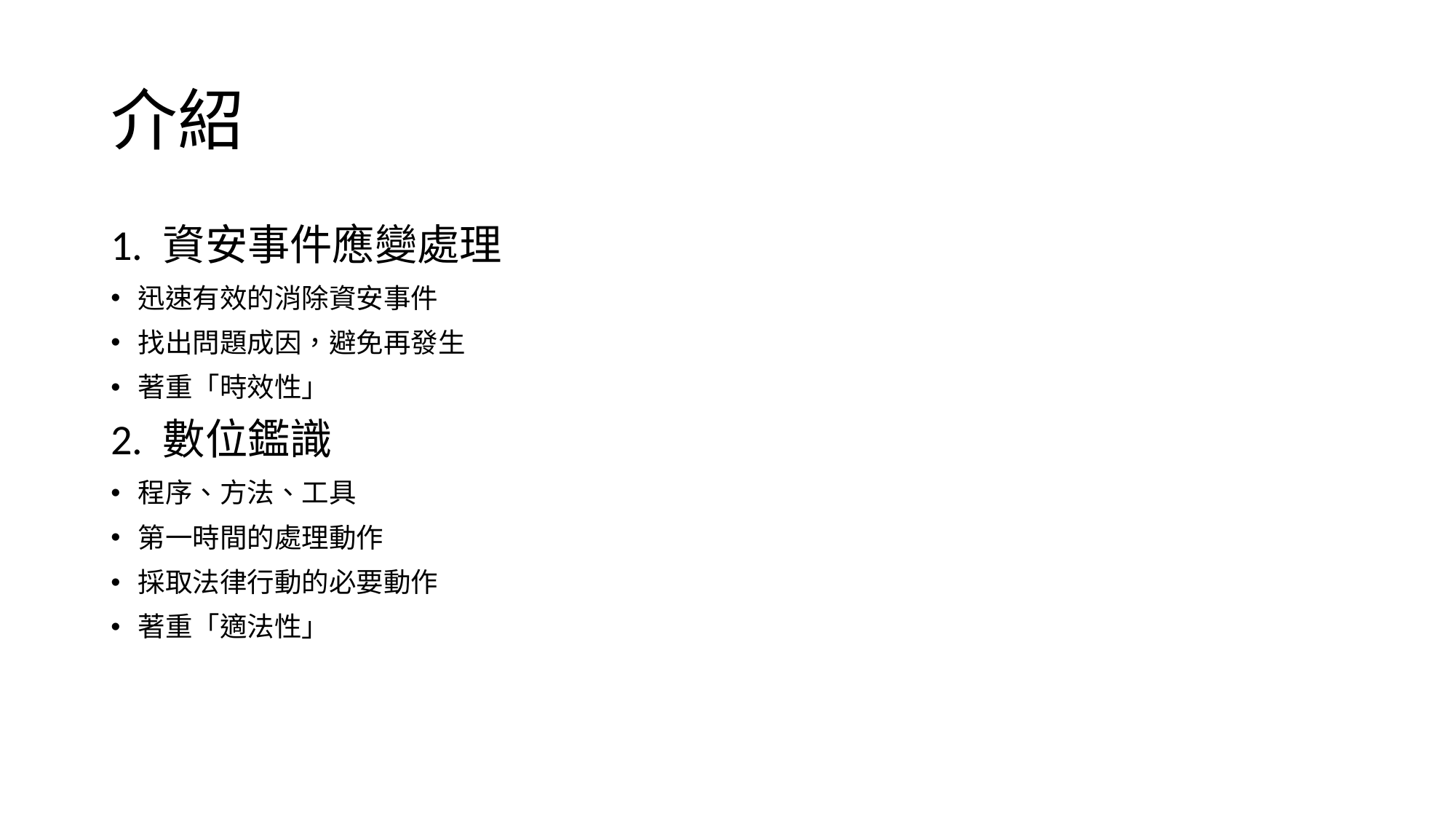

# 介紹
1. 資安事件應變處理
迅速有效的消除資安事件
找出問題成因，避免再發生
著重「時效性」
2. 數位鑑識
程序、方法、工具
第一時間的處理動作
採取法律行動的必要動作
著重「適法性」